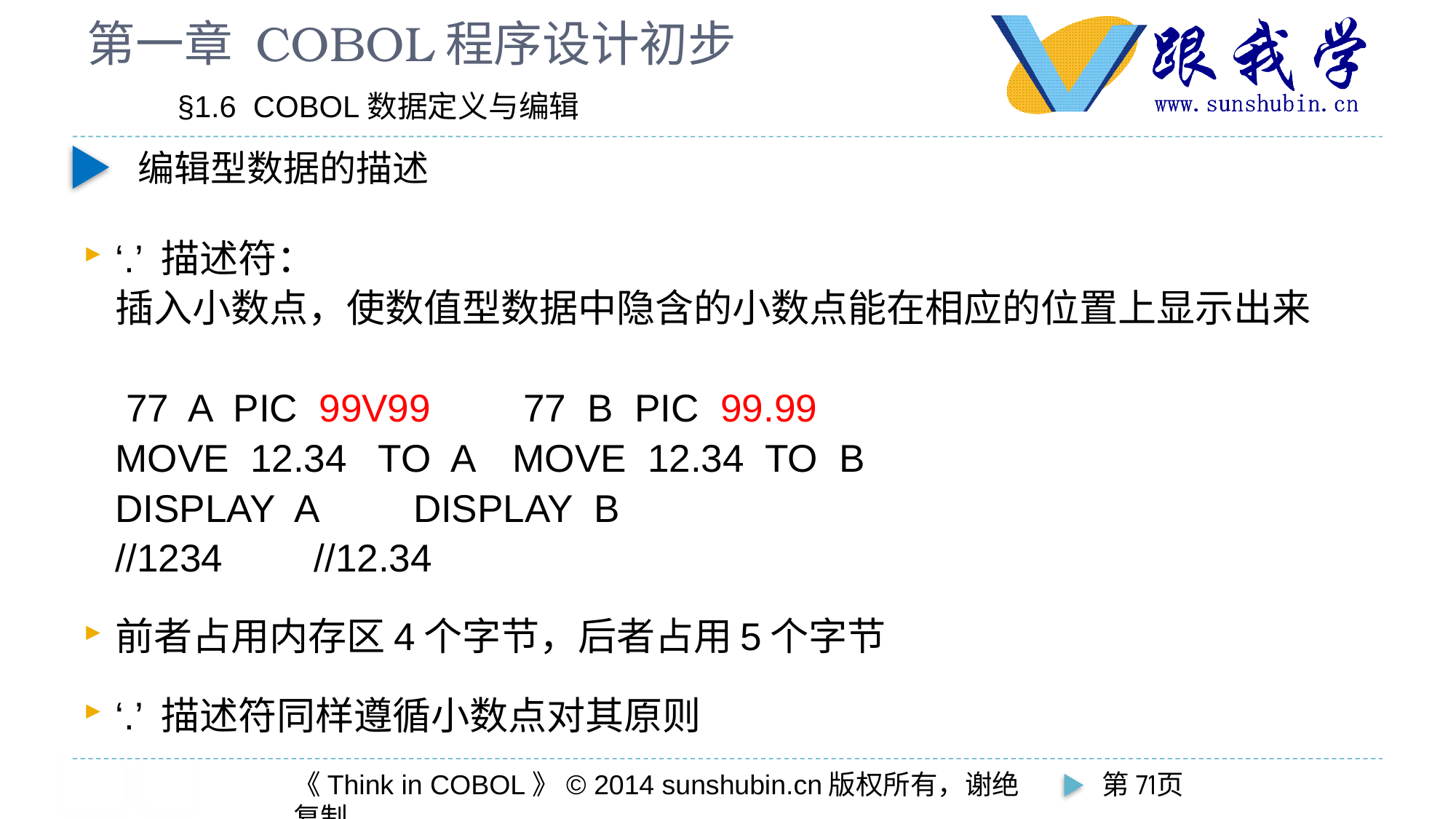

# 第一章 COBOL程序设计初步
 §1.6  COBOL数据定义与编辑
编辑型数据的描述

‘.’ 描述符：
	插入小数点，使数值型数据中隐含的小数点能在相应的位置上显示出来

	 77  A  PIC  99V99		 77  B  PIC  99.99
	MOVE  12.34   TO  A		MOVE  12.34  TO  B
	DISPLAY  A			DISPLAY  B
	//1234				//12.34

前者占用内存区4个字节，后者占用5个字节

‘.’ 描述符同样遵循小数点对其原则